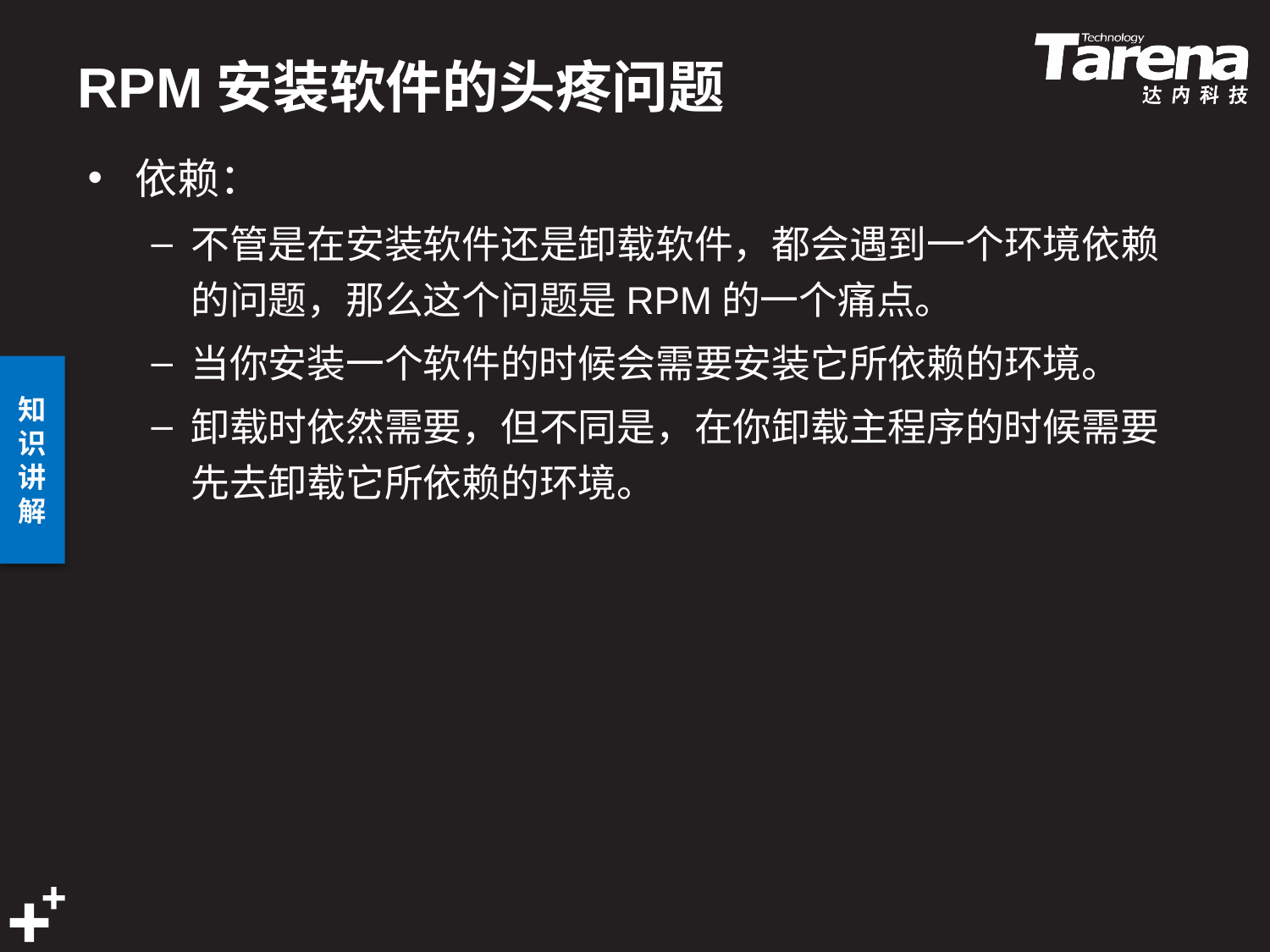

# RPM安装软件的头疼问题
依赖：
不管是在安装软件还是卸载软件，都会遇到一个环境依赖的问题，那么这个问题是RPM的一个痛点。
当你安装一个软件的时候会需要安装它所依赖的环境。
卸载时依然需要，但不同是，在你卸载主程序的时候需要先去卸载它所依赖的环境。